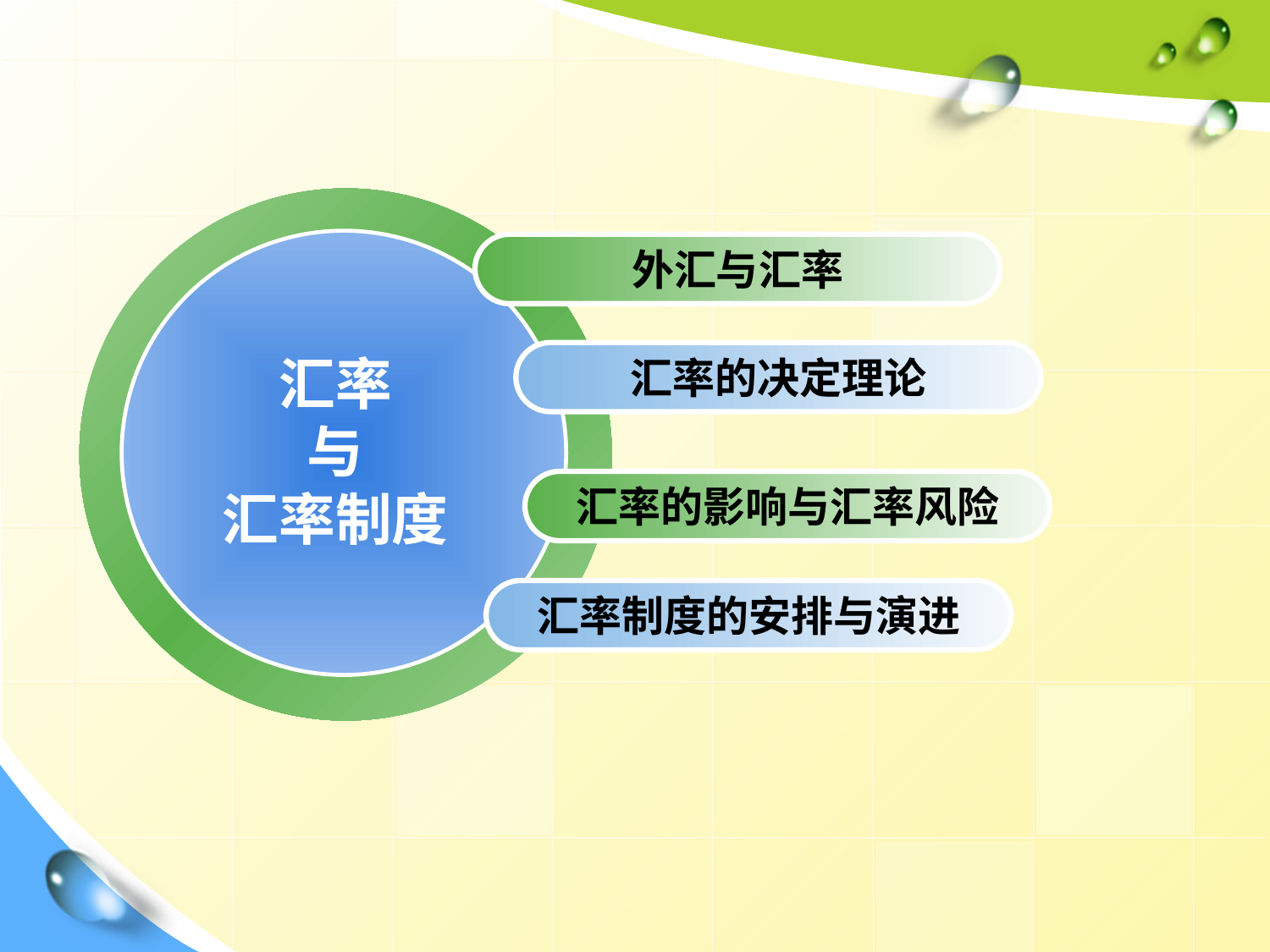

外汇与汇率
汇率
与
汇率制度
汇率的决定理论
汇率的影响与汇率风险
汇率制度的安排与演进